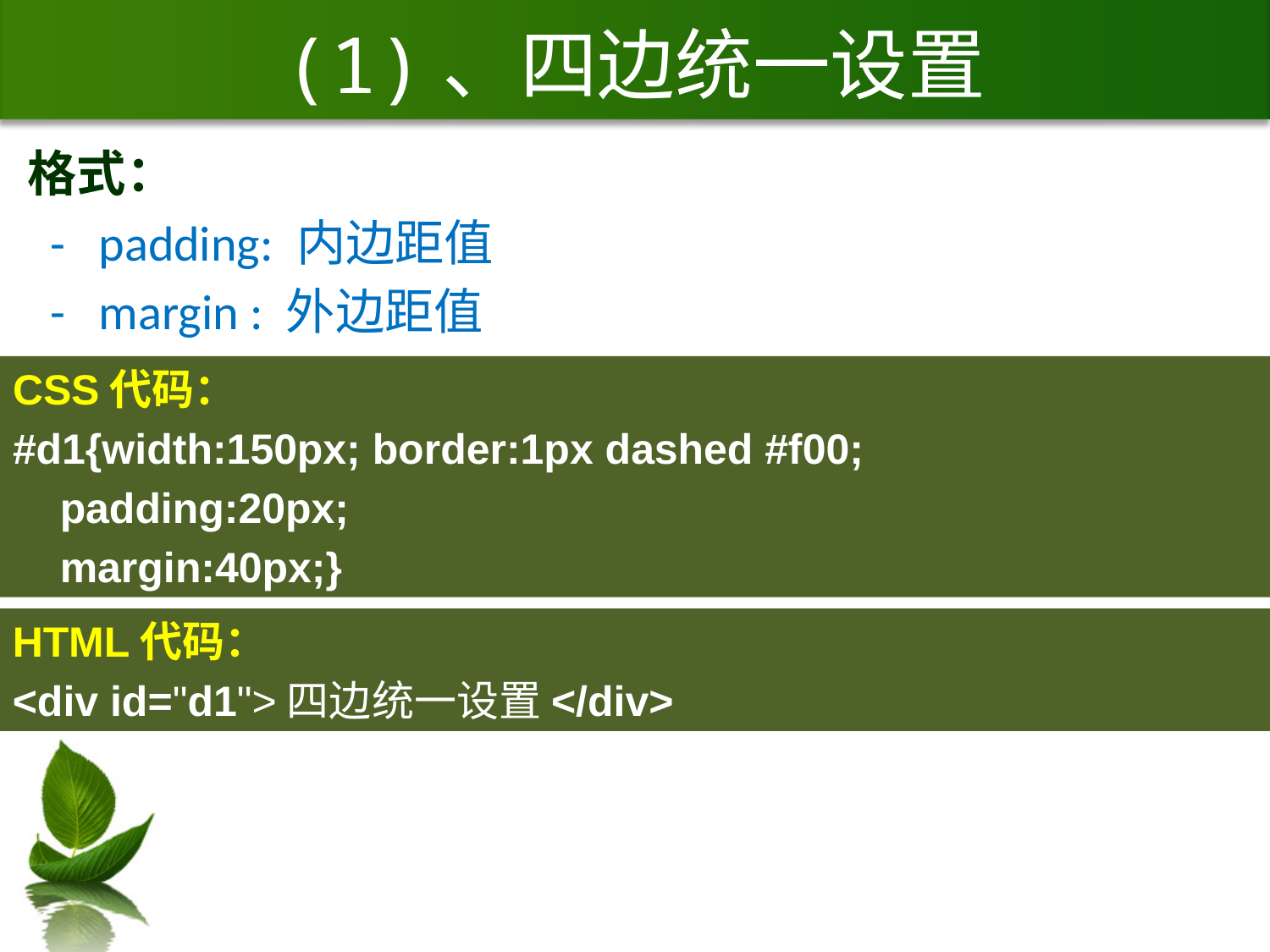

# (1)、四边统一设置
格式：
  -   padding: 内边距值
  -   margin : 外边距值
CSS代码：
#d1{width:150px; border:1px dashed #f00;
    padding:20px;
    margin:40px;}
HTML代码：
<div id="d1">四边统一设置</div>